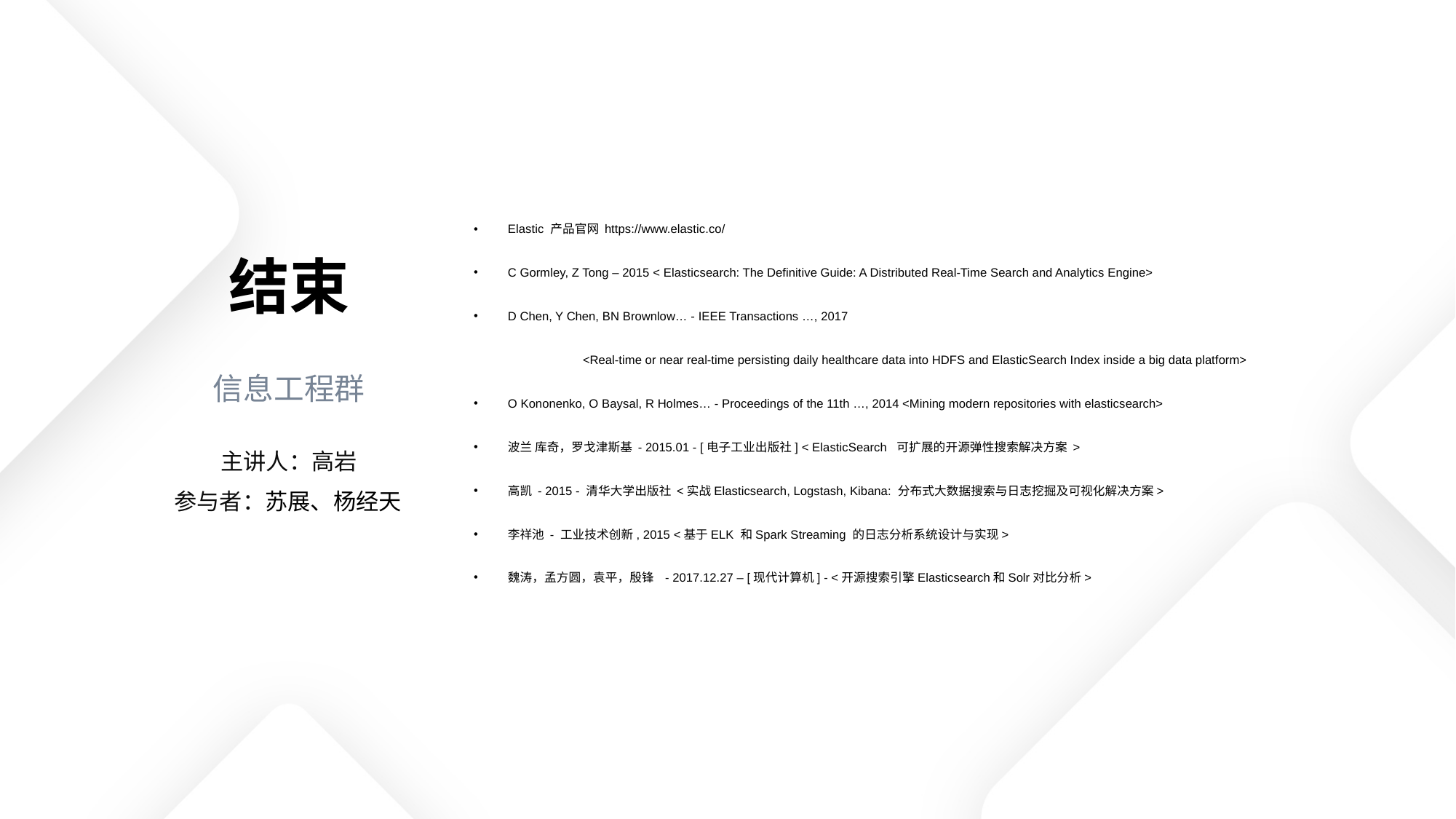

Elastic 产品官网 https://www.elastic.co/
C Gormley, Z Tong – 2015 < Elasticsearch: The Definitive Guide: A Distributed Real-Time Search and Analytics Engine>
D Chen, Y Chen, BN Brownlow… - IEEE Transactions …, 2017
	<Real-time or near real-time persisting daily healthcare data into HDFS and ElasticSearch Index inside a big data platform>
O Kononenko, O Baysal, R Holmes… - Proceedings of the 11th …, 2014 <Mining modern repositories with elasticsearch>
波兰 库奇，罗戈津斯基 - 2015.01 - [电子工业出版社] < ElasticSearch  可扩展的开源弹性搜索解决方案 >
高凯 - 2015 - 清华大学出版社 <实战Elasticsearch, Logstash, Kibana: 分布式大数据搜索与日志挖掘及可视化解决方案>
李祥池 - 工业技术创新, 2015 <基于ELK 和Spark Streaming 的日志分析系统设计与实现>
魏涛，孟方圆，袁平，殷锋   - 2017.12.27 – [现代计算机] - <开源搜索引擎Elasticsearch和Solr对比分析>
# 结束
信息工程群
主讲人：高岩
参与者：苏展、杨经天